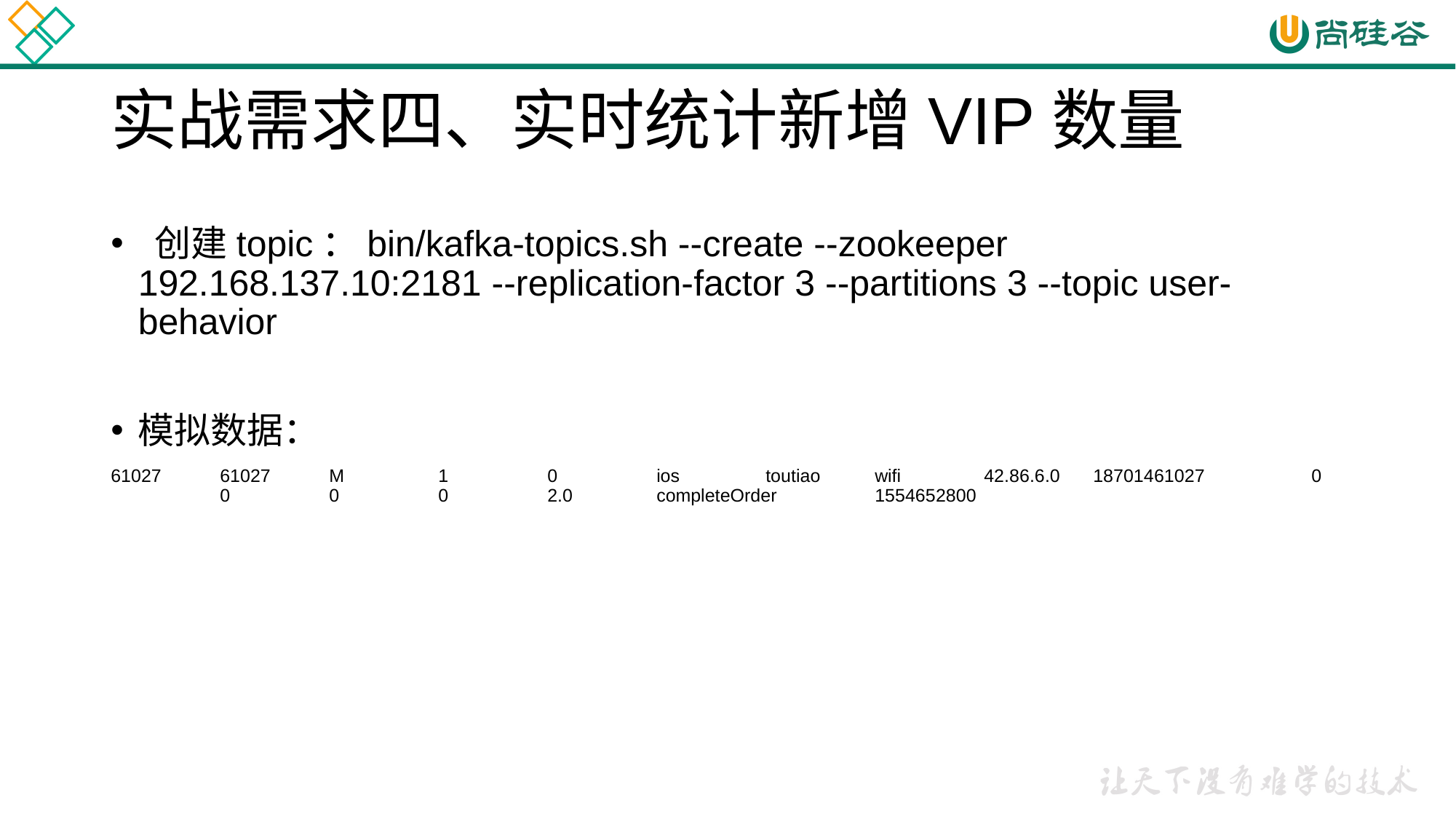

# 实战需求四、实时统计新增VIP数量
 创建topic：bin/kafka-topics.sh --create --zookeeper 192.168.137.10:2181 --replication-factor 3 --partitions 3 --topic user-behavior

模拟数据：
61027	61027	M	1	0	ios	toutiao	wifi	42.86.6.0	18701461027	0	0	0	0	2.0	completeOrder	1554652800